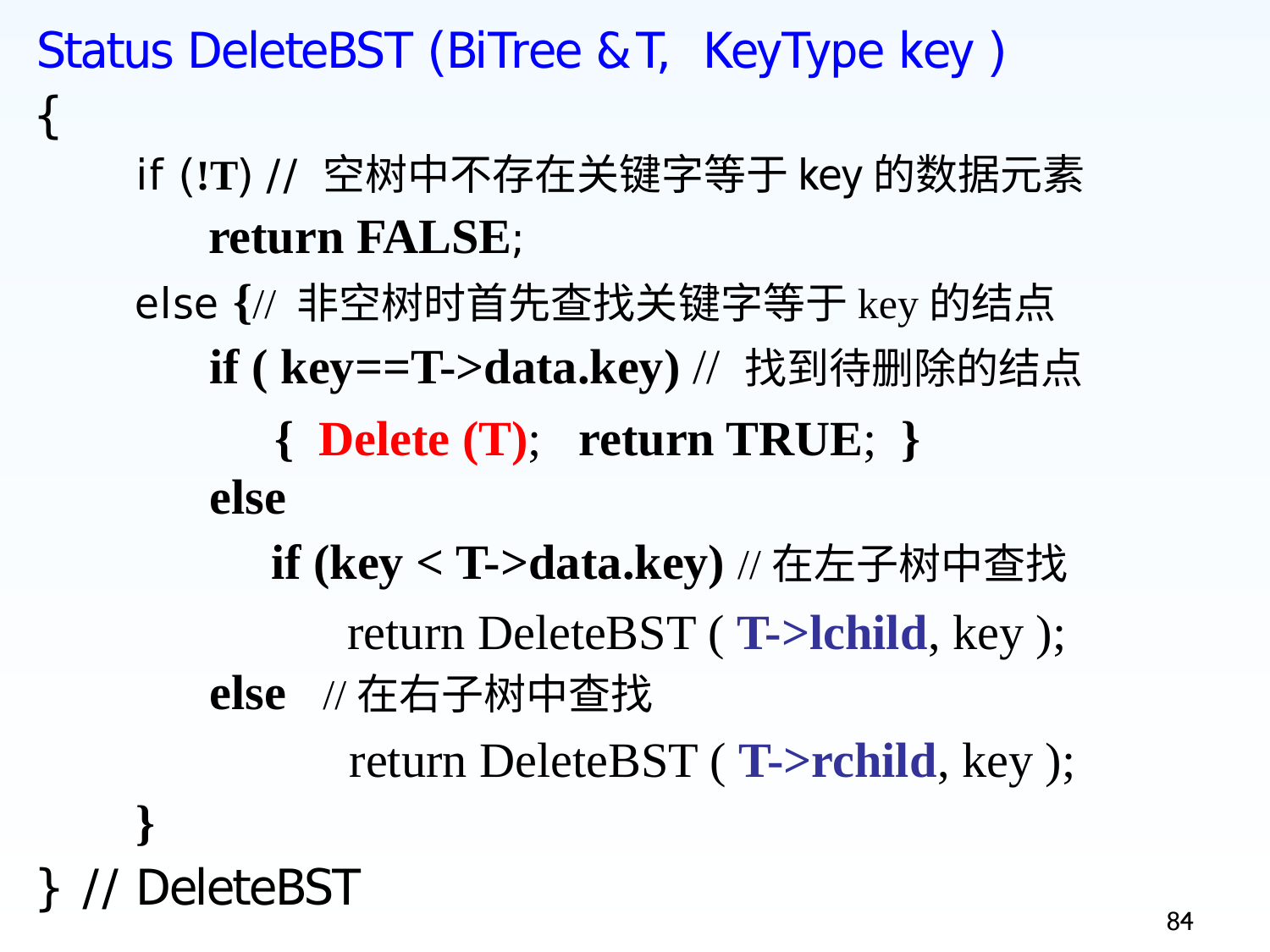

Status DeleteBST (BiTree &T,  KeyType key )
{
        if (!T) // 空树中不存在关键字等于key的数据元素
             return FALSE;
        else {// 非空树时首先查找关键字等于key的结点
              if ( key==T->data.key) // 找到待删除的结点

              else
                   if (key < T->data.key) //在左子树中查找

              else   //在右子树中查找

        }
} // DeleteBST
{  Delete (T);   return TRUE;  }
return DeleteBST ( T->lchild, key );
  return DeleteBST ( T->rchild, key );
84